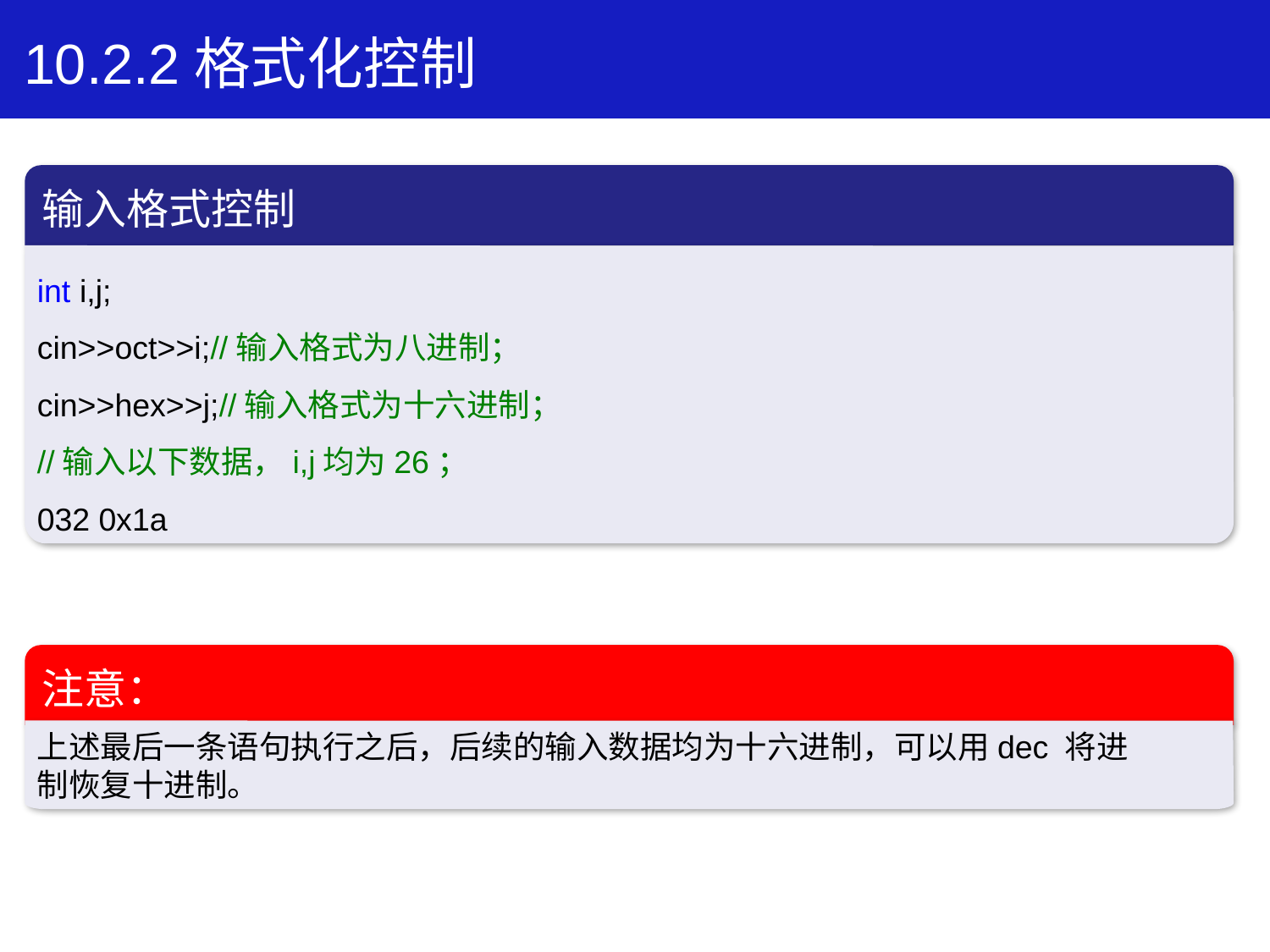

10.2.2格式化控制
输入格式控制
int i,j;
cin>>oct>>i;//输入格式为八进制；
cin>>hex>>j;//输入格式为十六进制；
//输入以下数据，i,j均为26；
032 0x1a
注意：
上述最后一条语句执行之后，后续的输入数据均为十六进制，可以用dec 将进
制恢复十进制。
13